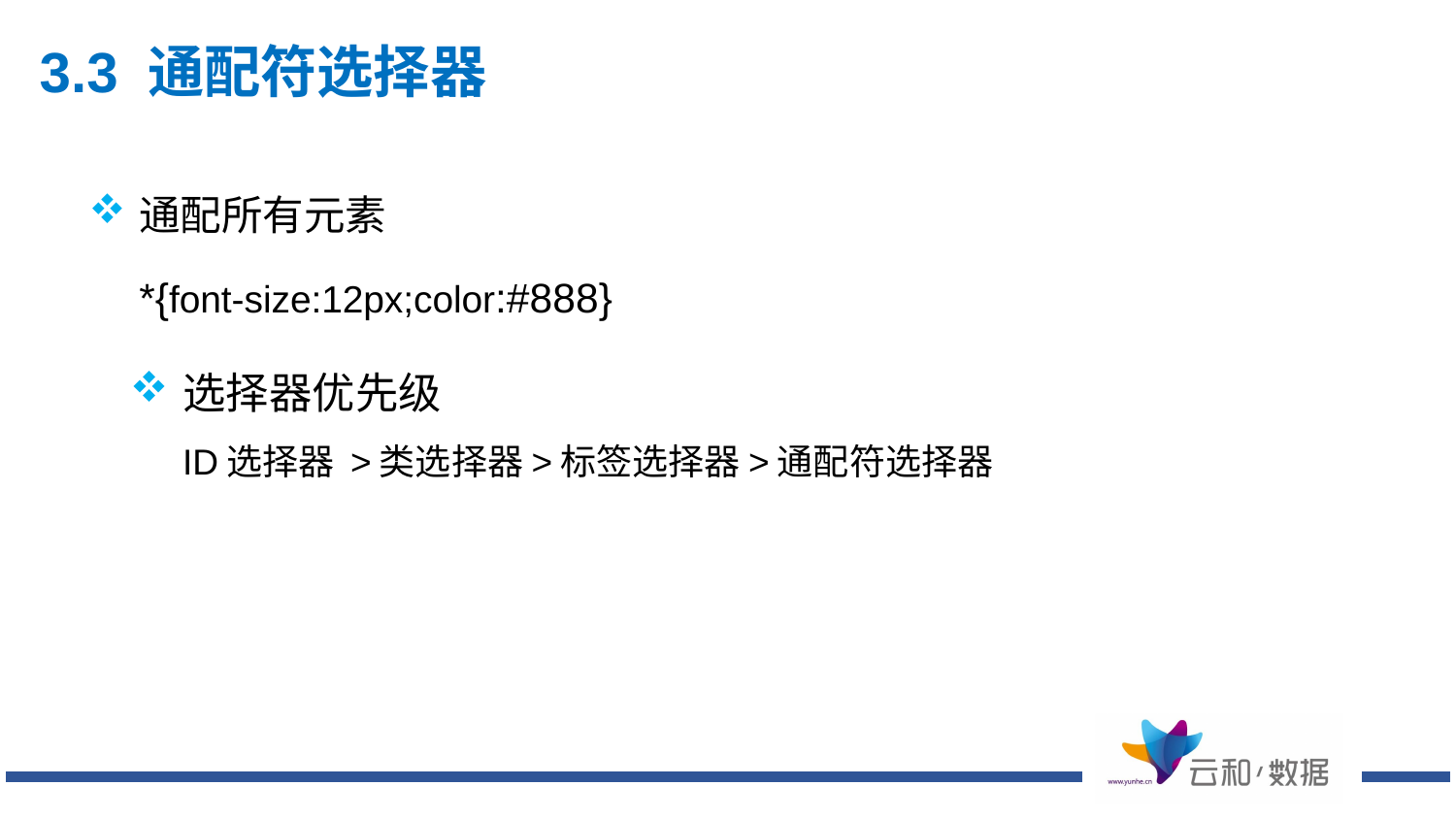

# 3.3 通配符选择器
通配所有元素
	*{font-size:12px;color:#888}

选择器优先级
ID选择器 >类选择器>标签选择器>通配符选择器

19